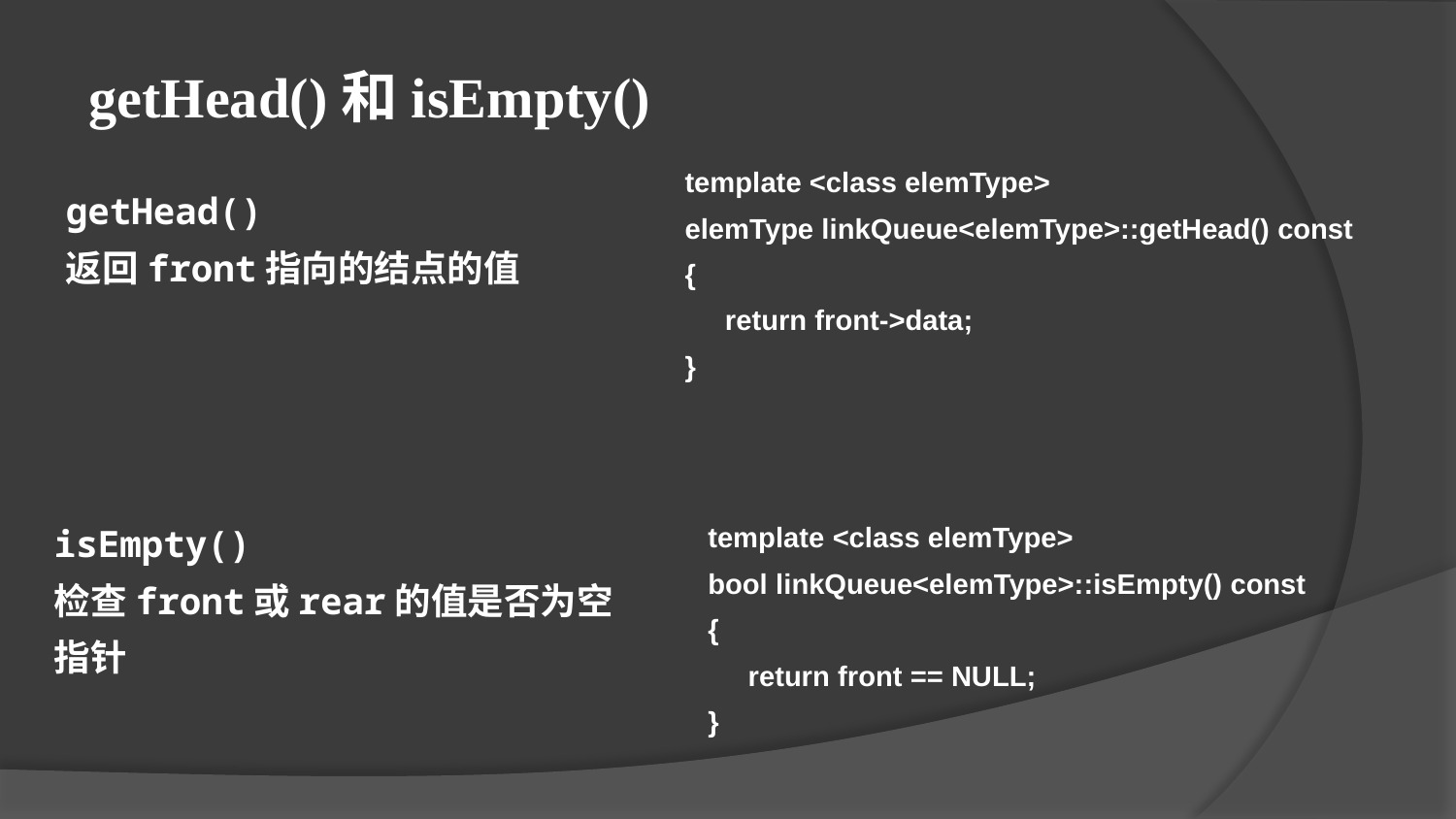

getHead()和isEmpty()
template <class elemType>
elemType linkQueue<elemType>::getHead() const
{
     return front->data;
}
getHead()
返回front指向的结点的值
isEmpty()
检查front或rear的值是否为空指针
template <class elemType>
bool linkQueue<elemType>::isEmpty() const
{
     return front == NULL;
}